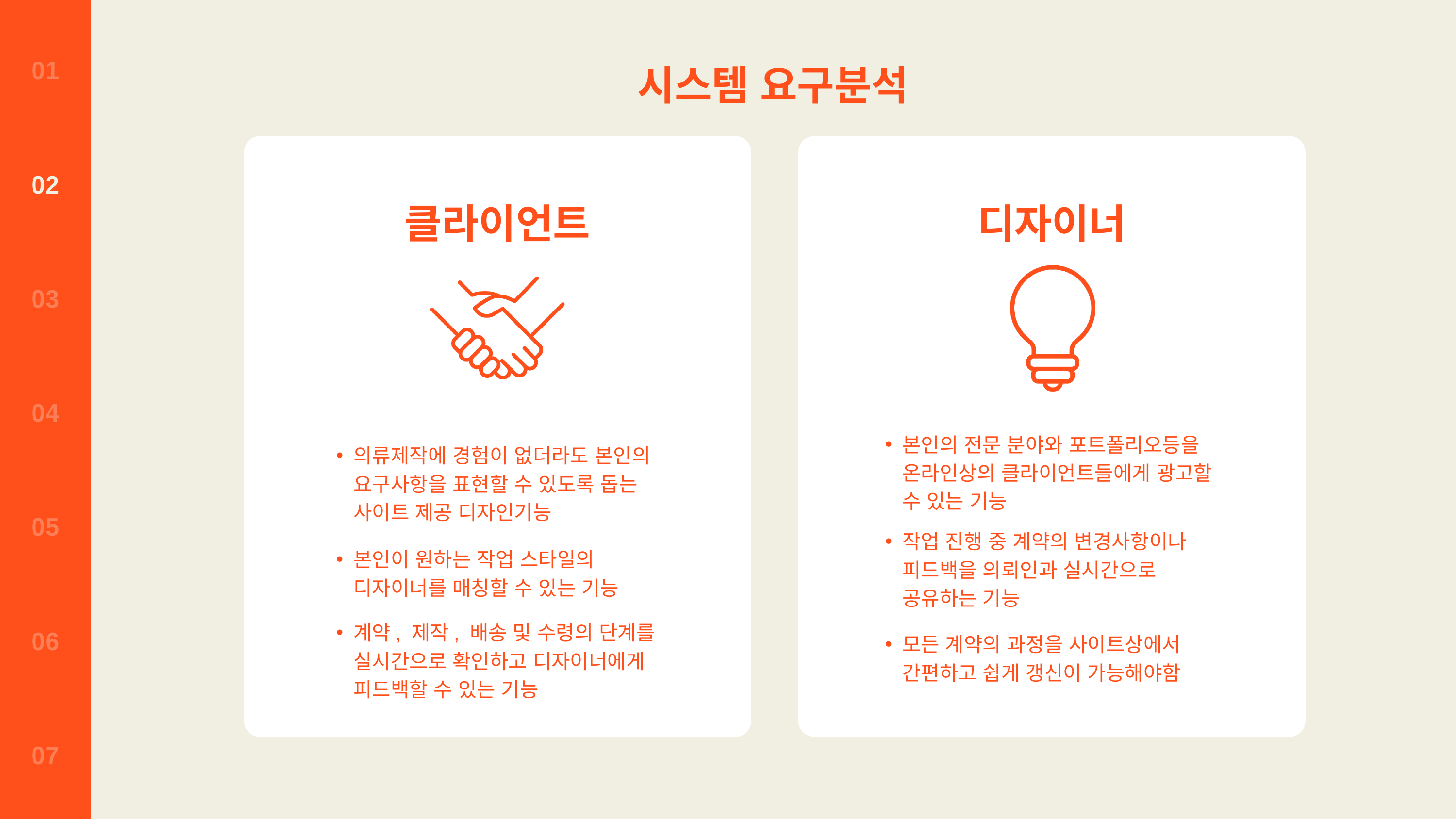

01
02
03
04
05
06
07
시스템 요구분석

클라이언트
디자이너

본인의 전문 분야와 포트폴리오등을 온라인상의 클라이언트들에게 광고할 수 있는 기능
의류제작에 경험이 없더라도 본인의 요구사항을 표현할 수 있도록 돕는 사이트 제공 디자인기능
작업 진행 중 계약의 변경사항이나 피드백을 의뢰인과 실시간으로 공유하는 기능
본인이 원하는 작업 스타일의 디자이너를 매칭할 수 있는 기능
계약, 제작, 배송 및 수령의 단계를 실시간으로 확인하고 디자이너에게 피드백할 수 있는 기능
모든 계약의 과정을 사이트상에서 간편하고 쉽게 갱신이 가능해야함